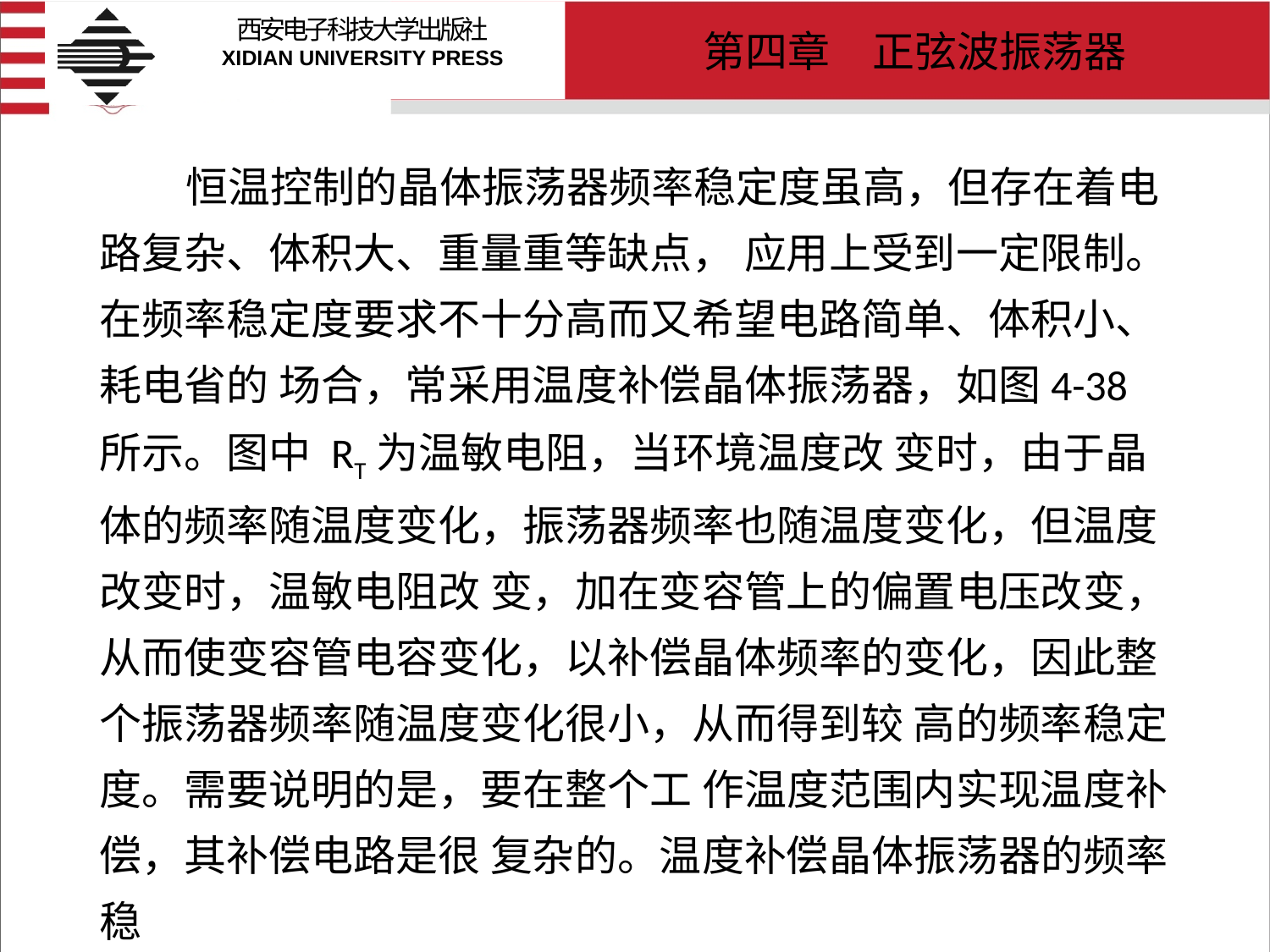

# 恒温控制的晶体振荡器频率稳定度虽高，但存在着电路复杂、体积大、重量重等缺点， 应用上受到一定限制。在频率稳定度要求不十分高而又希望电路简单、体积小、耗电省的 场合，常采用温度补偿晶体振荡器，如图4-38所示。图中 RT为温敏电阻，当环境温度改 变时，由于晶体的频率随温度变化，振荡器频率也随温度变化，但温度改变时，温敏电阻改 变，加在变容管上的偏置电压改变，从而使变容管电容变化，以补偿晶体频率的变化，因此整个振荡器频率随温度变化很小，从而得到较 高的频率稳定度。需要说明的是，要在整个工 作温度范围内实现温度补偿，其补偿电路是很 复杂的。温度补偿晶体振荡器的频率稳